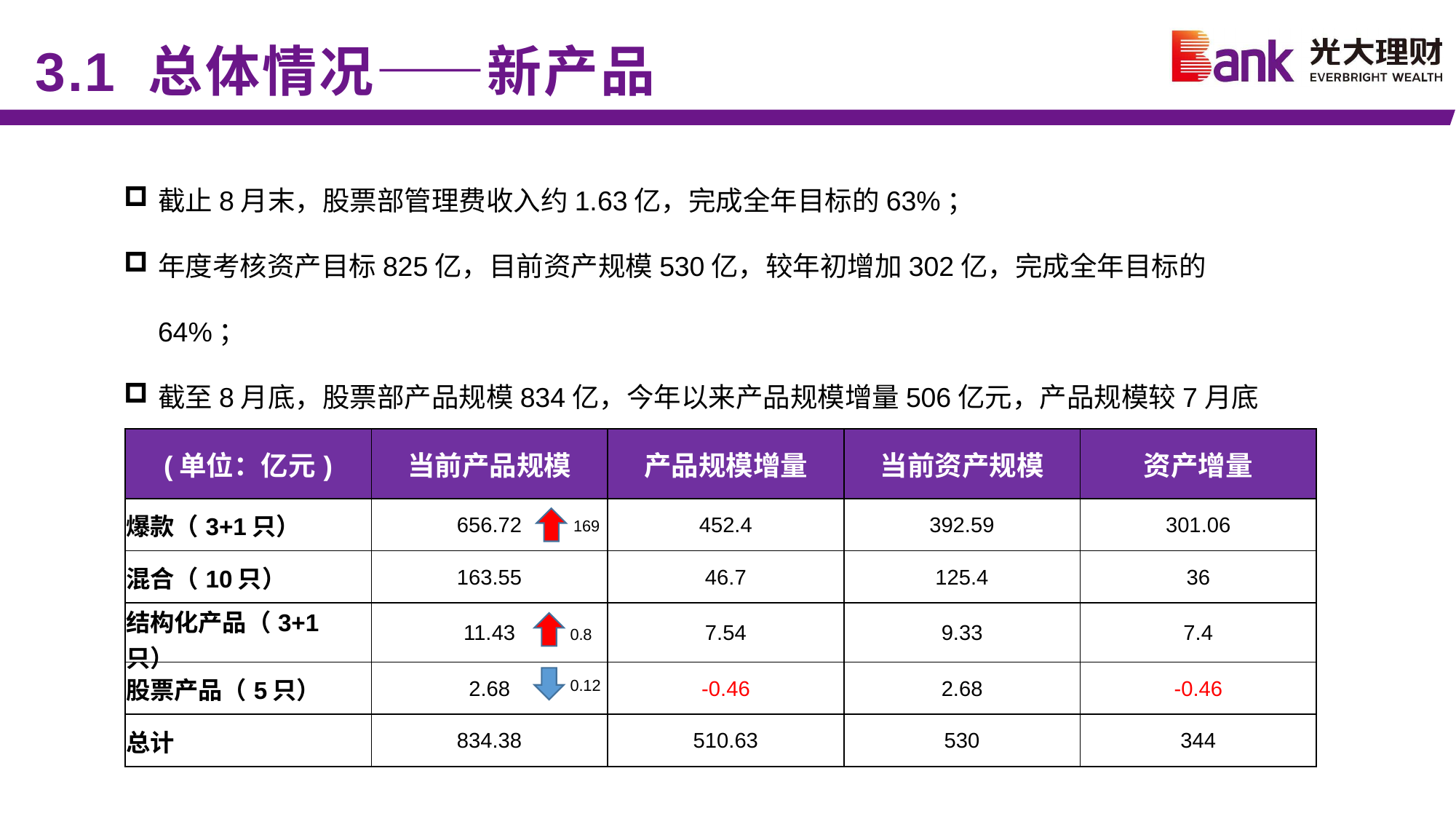

3.1 总体情况——新产品
截止8月末，股票部管理费收入约1.63亿，完成全年目标的63%；
年度考核资产目标825亿，目前资产规模530亿，较年初增加302亿，完成全年目标的64%；
截至8月底，股票部产品规模834亿，今年以来产品规模增量506亿元，产品规模较7月底增加170亿，产品规模逐渐进入良性成长期。
| (单位：亿元) | 当前产品规模 | 产品规模增量 | 当前资产规模 | 资产增量 |
| --- | --- | --- | --- | --- |
| 爆款（3+1只） | 656.72 | 452.4 | 392.59 | 301.06 |
| 混合（10只） | 163.55 | 46.7 | 125.4 | 36 |
| 结构化产品（3+1只） | 11.43 | 7.54 | 9.33 | 7.4 |
| 股票产品（5只） | 2.68 | -0.46 | 2.68 | -0.46 |
| 总计 | 834.38 | 510.63 | 530 | 344 |

169

0.8

0.12